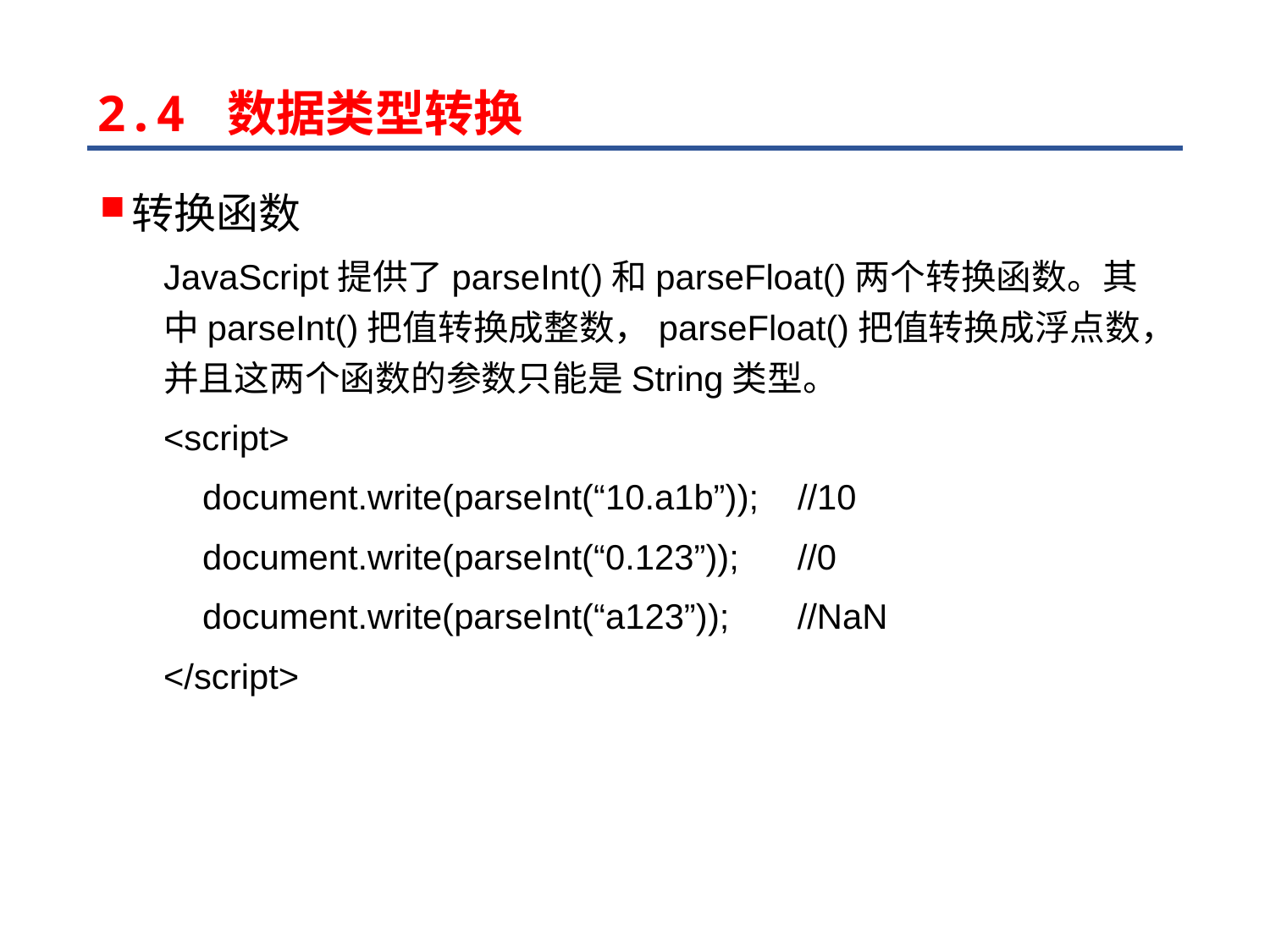

# 2.4 数据类型转换
转换函数
JavaScript提供了parseInt()和parseFloat()两个转换函数。其中parseInt()把值转换成整数，parseFloat()把值转换成浮点数，并且这两个函数的参数只能是String类型。
<script>
    document.write(parseInt(“10.a1b”));    //10
    document.write(parseInt(“0.123”));      //0
    document.write(parseInt(“a123”));       //NaN
</script>